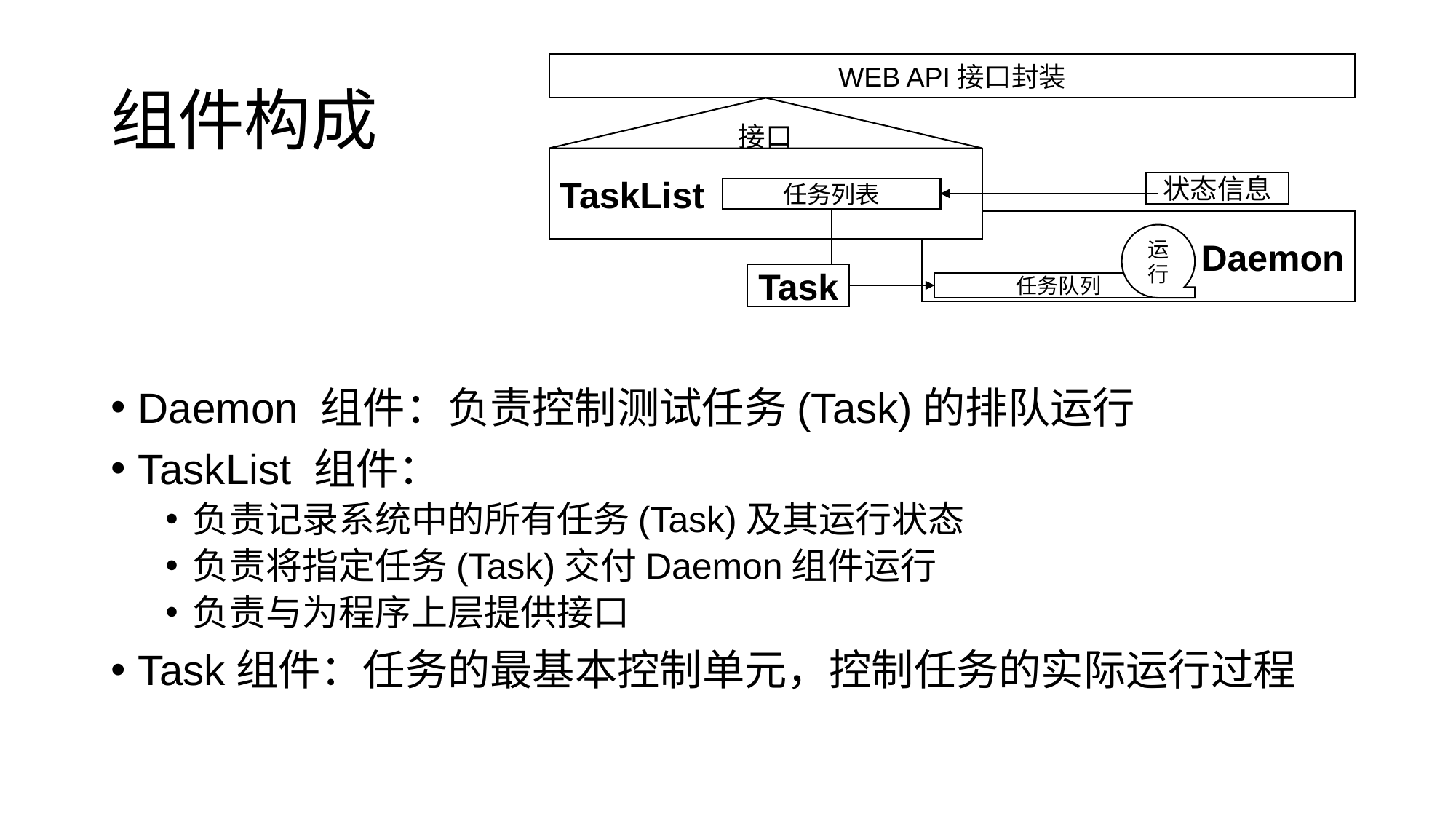

# 组件构成
WEB API接口封装
接口
TaskList
状态信息
任务列表
Daemon
运行
Task
任务队列
Daemon 组件：负责控制测试任务(Task)的排队运行
TaskList 组件：
负责记录系统中的所有任务(Task)及其运行状态
负责将指定任务(Task)交付Daemon组件运行
负责与为程序上层提供接口
Task组件：任务的最基本控制单元，控制任务的实际运行过程